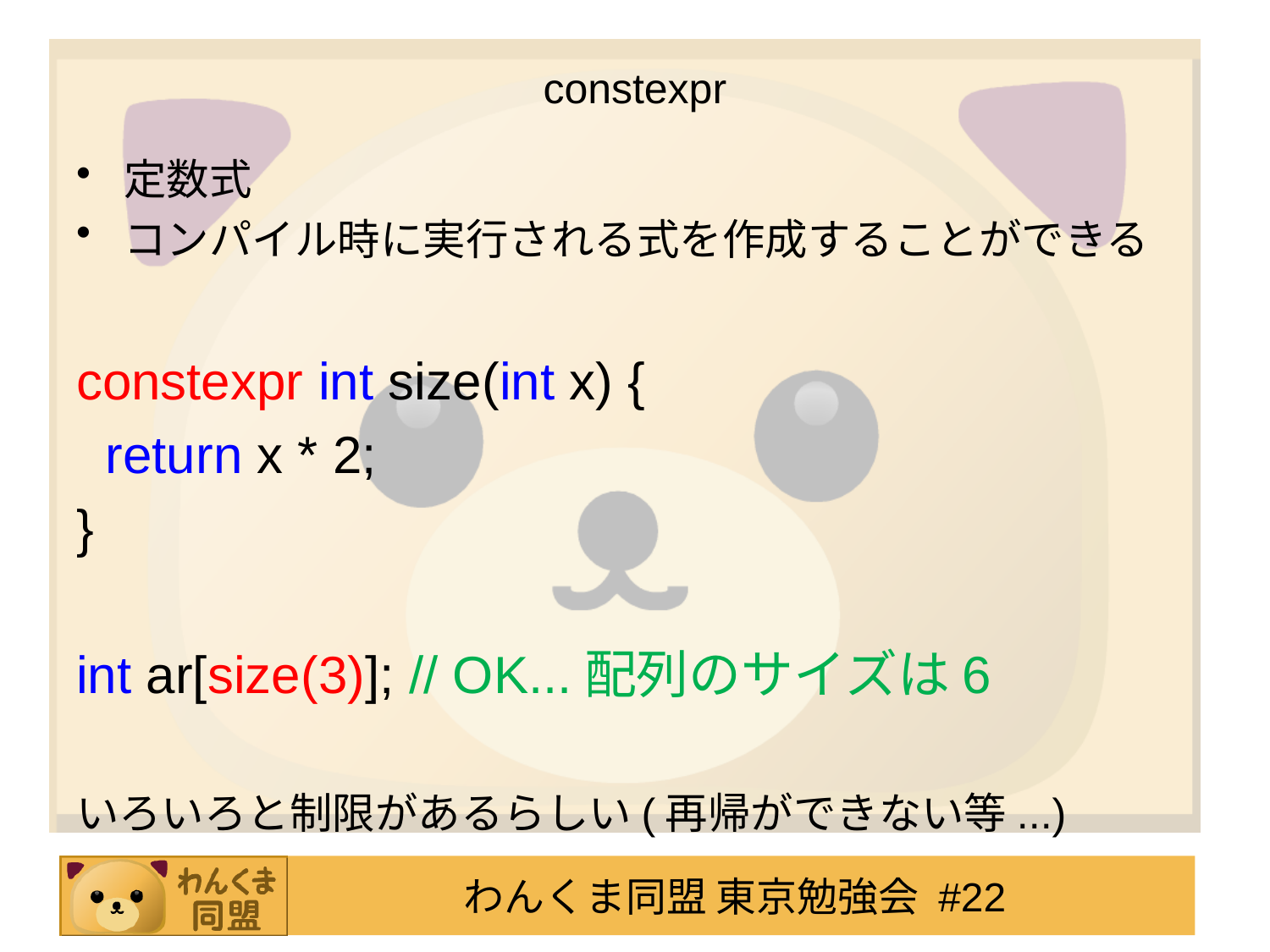

# constexpr
定数式
コンパイル時に実行される式を作成することができる

constexpr int size(int x) {
  return x * 2;
}

int ar[size(3)]; // OK...配列のサイズは6

いろいろと制限があるらしい(再帰ができない等...)